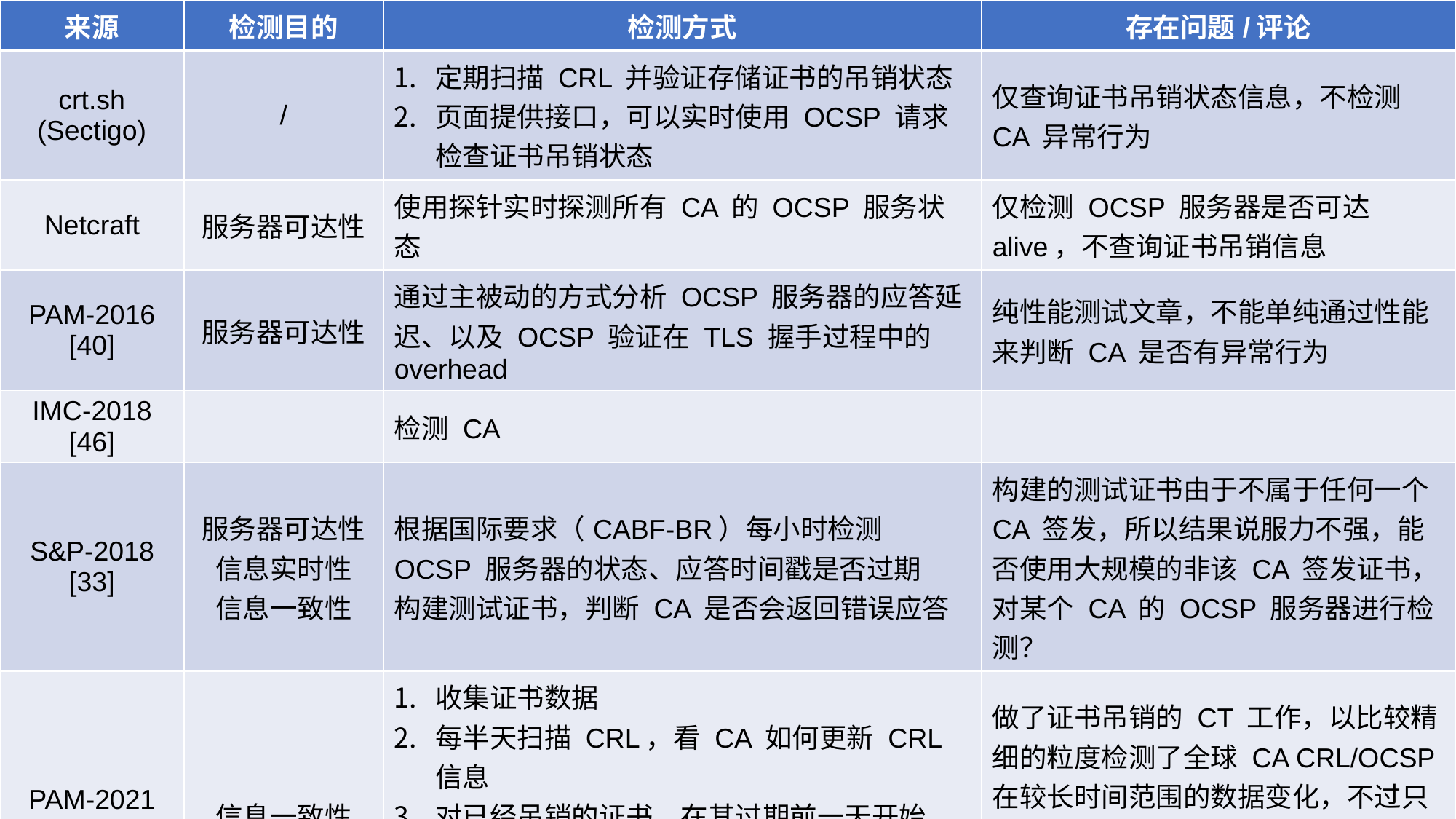

| 来源 | 检测目的 | 检测方式 | 存在问题/评论 |
| --- | --- | --- | --- |
| crt.sh (Sectigo) | / | 定期扫描 CRL 并验证存储证书的吊销状态 页面提供接口，可以实时使用 OCSP 请求检查证书吊销状态 | 仅查询证书吊销状态信息，不检测 CA 异常行为 |
| Netcraft | 服务器可达性 | 使用探针实时探测所有 CA 的 OCSP 服务状态 | 仅检测 OCSP 服务器是否可达 alive，不查询证书吊销信息 |
| PAM-2016 [40] | 服务器可达性 | 通过主被动的方式分析 OCSP 服务器的应答延迟、以及 OCSP 验证在 TLS 握手过程中的 overhead | 纯性能测试文章，不能单纯通过性能来判断 CA 是否有异常行为 |
| IMC-2018 [46] |  | 检测 CA |  |
| S&P-2018 [33] | 服务器可达性 信息实时性 信息一致性 | 根据国际要求（CABF-BR）每小时检测 OCSP 服务器的状态、应答时间戳是否过期 构建测试证书，判断 CA 是否会返回错误应答 | 构建的测试证书由于不属于任何一个 CA 签发，所以结果说服力不强，能否使用大规模的非该 CA 签发证书，对某个 CA 的 OCSP 服务器进行检测？ |
| PAM-2021 [38] | 信息一致性 | 收集证书数据 每半天扫描 CRL，看 CA 如何更新 CRL 信息 对已经吊销的证书，在其过期前一天开始，每天查询其 OCSP 状态，持续 100 天，检查 CA 如何在证书过期之后管理其吊销状态信息 | 做了证书吊销的 CT 工作，以比较精细的粒度检测了全球 CA CRL/OCSP 在较长时间范围的数据变化，不过只看吊销证书过期之后的信息变化可能不够，应该从吊销的那一刻起，持续观察证书的吊销信息 |
| PAM-2021 [45] |  |  |  |